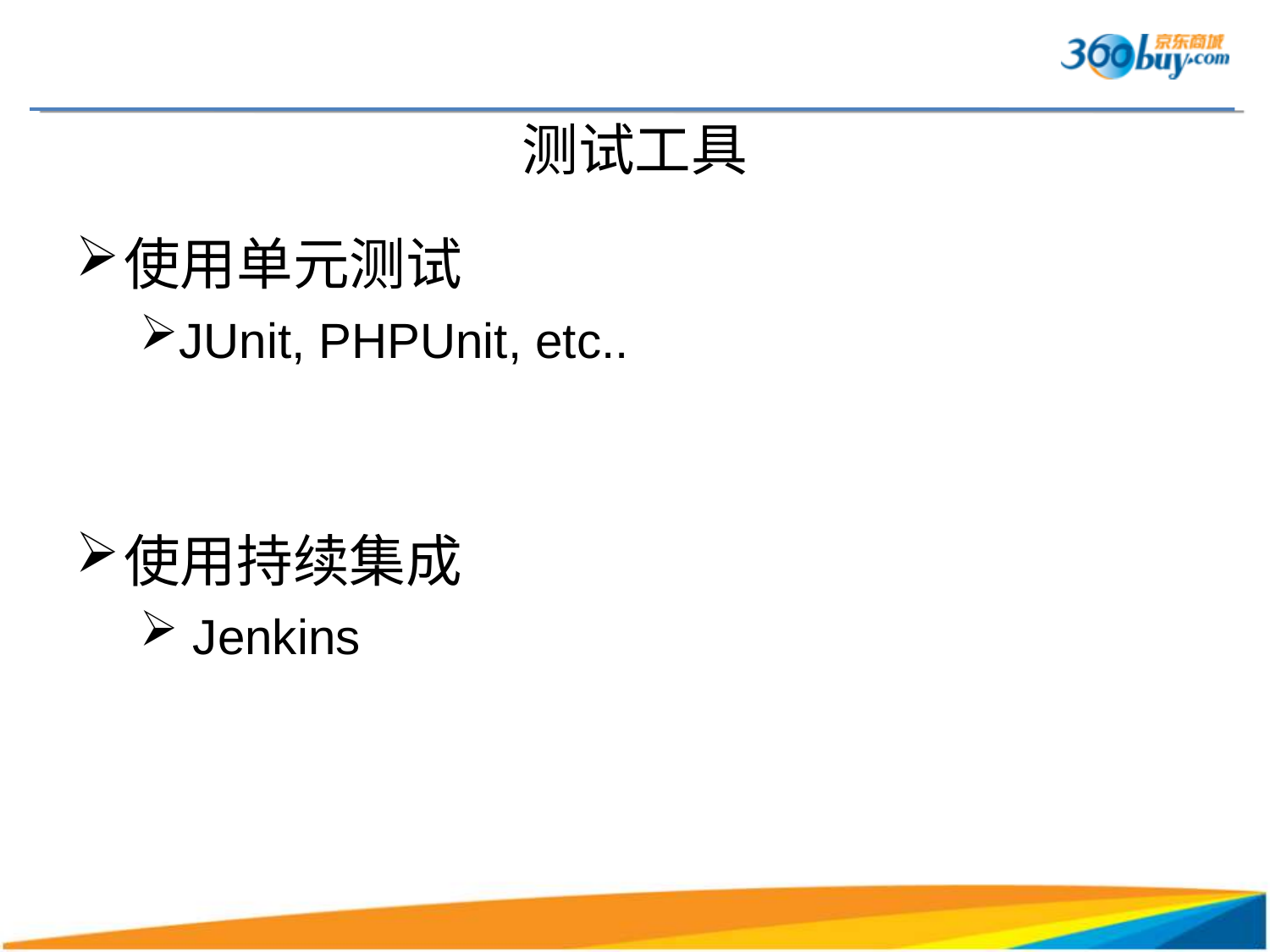

# 测试工具
使用单元测试
JUnit, PHPUnit, etc..

使用持续集成
 Jenkins